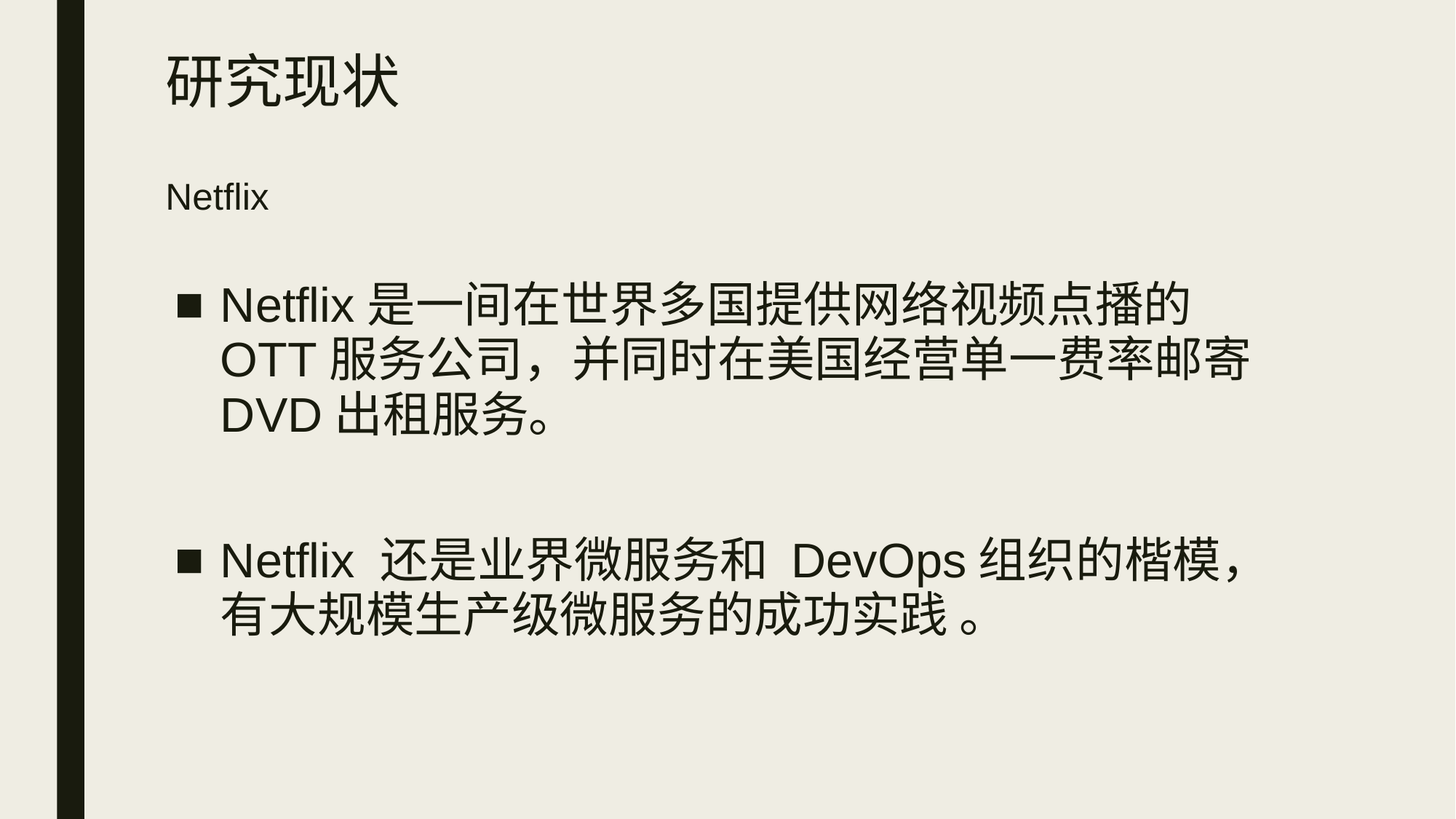

# 研究现状 Netflix
Netflix是一间在世界多国提供网络视频点播的OTT服务公司，并同时在美国经营单一费率邮寄DVD出租服务。

Netflix 还是业界微服务和 DevOps组织的楷模，有大规模生产级微服务的成功实践 。